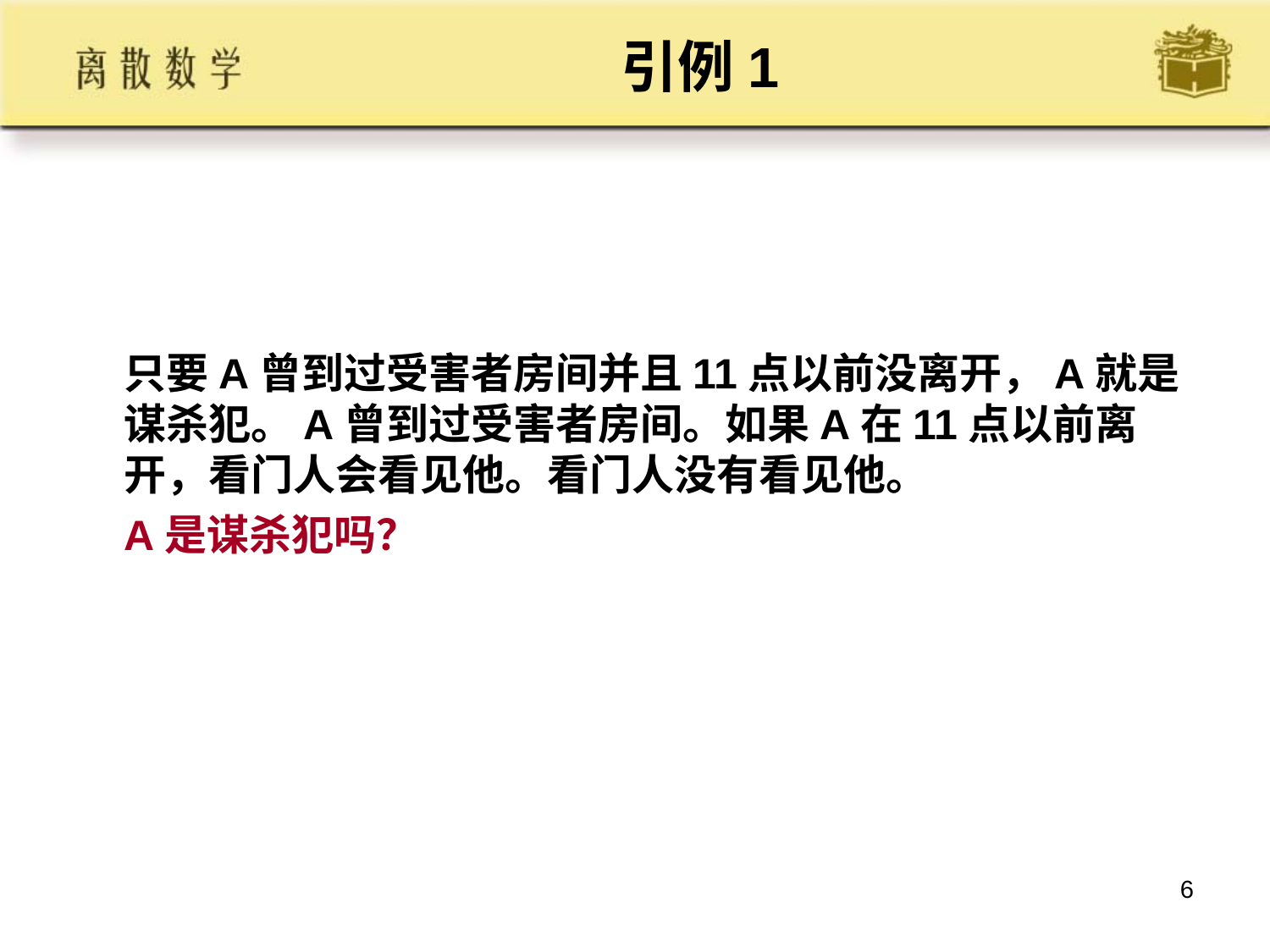

# 引例1

	只要A曾到过受害者房间并且11点以前没离开，A就是谋杀犯。A曾到过受害者房间。如果A在11点以前离开，看门人会看见他。看门人没有看见他。
	A是谋杀犯吗？
6